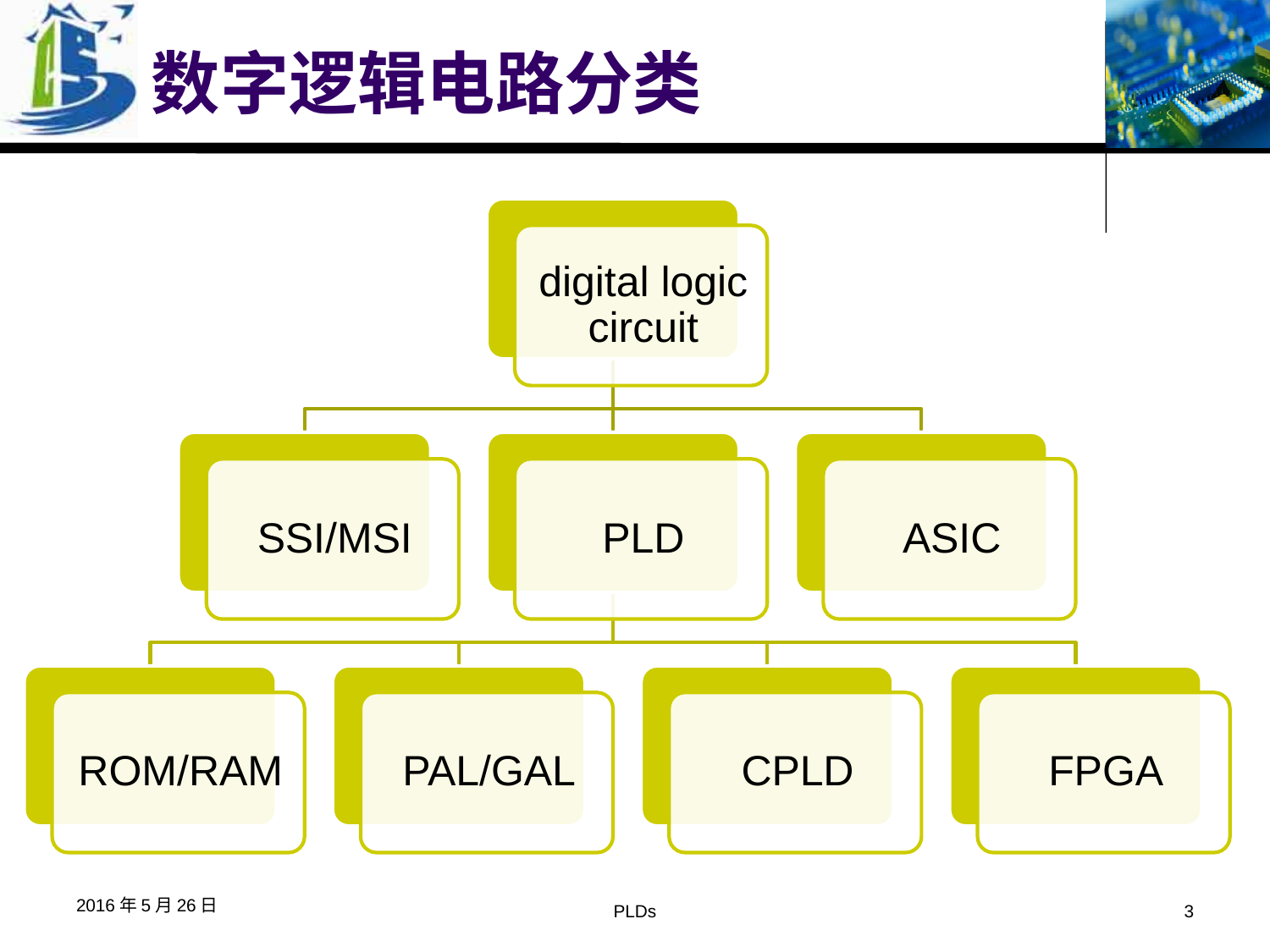

# 数字逻辑电路分类
digital logic circuit
SSI/MSI
PLD
ROM/RAM
PAL/GAL
CPLD
FPGA
ASIC
2016年5月26日
PLDs
3